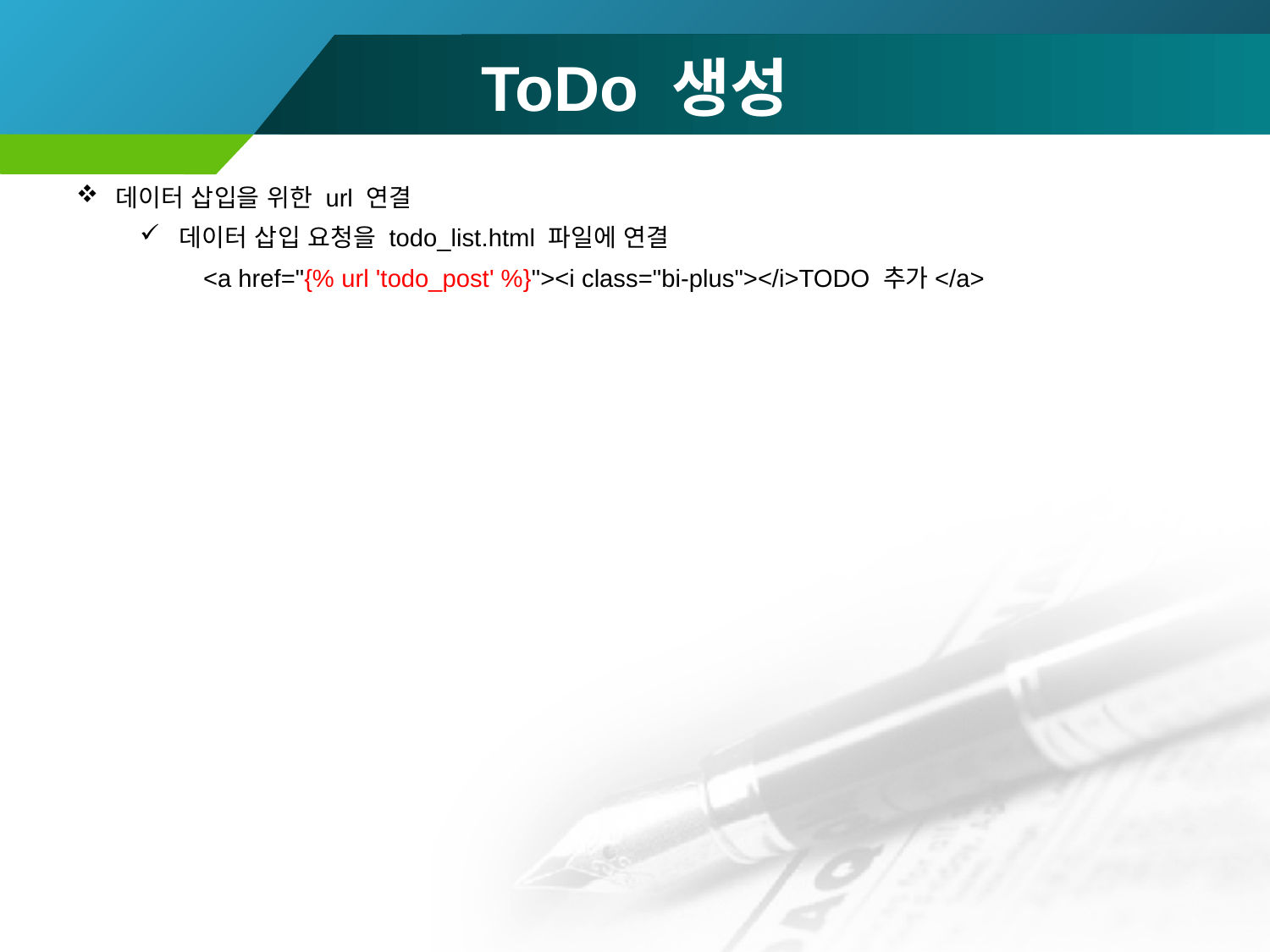

# ToDo 생성
데이터 삽입을 위한 url 연결
데이터 삽입 요청을 todo_list.html 파일에 연결
<a href="{% url 'todo_post' %}"><i class="bi-plus"></i>TODO 추가</a>